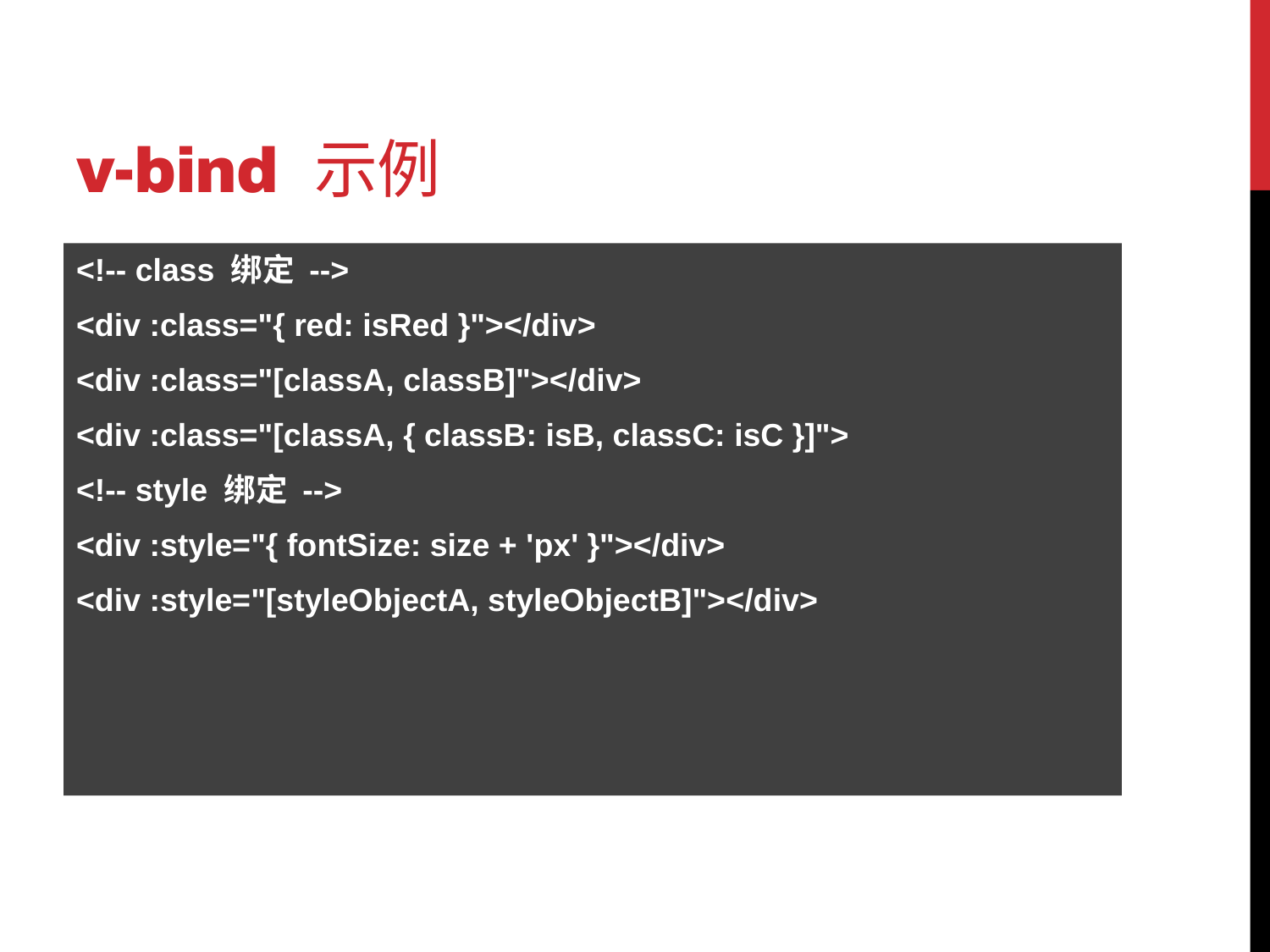

# v-bind 示例
<!-- class 绑定 -->
<div :class="{ red: isRed }"></div>
<div :class="[classA, classB]"></div>
<div :class="[classA, { classB: isB, classC: isC }]">
<!-- style 绑定 -->
<div :style="{ fontSize: size + 'px' }"></div>
<div :style="[styleObjectA, styleObjectB]"></div>